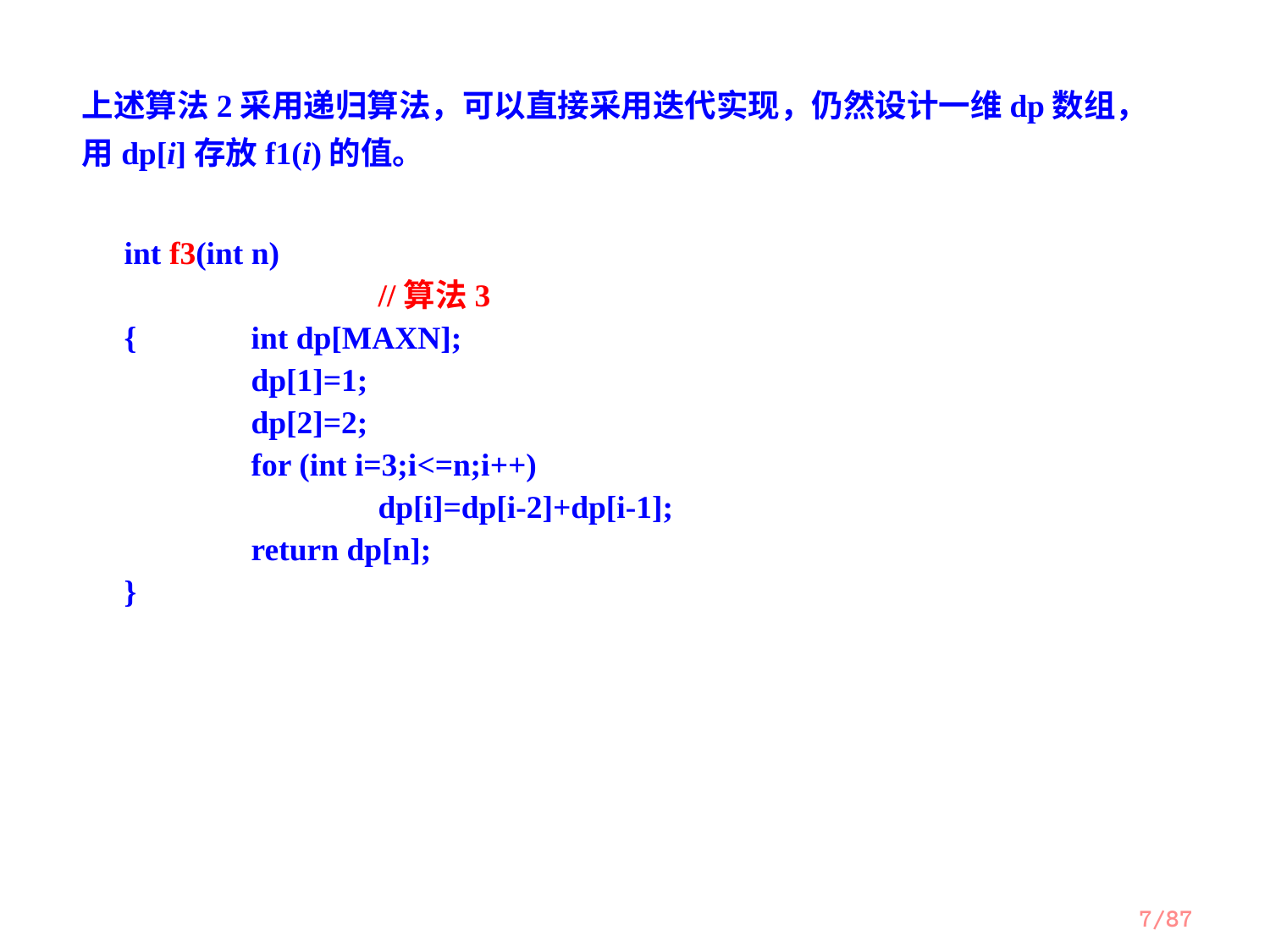

上述算法2采用递归算法，可以直接采用迭代实现，仍然设计一维dp数组，用dp[i]存放f1(i)的值。
int f3(int n)								//算法3
{	int dp[MAXN];
	dp[1]=1;
	dp[2]=2;
	for (int i=3;i<=n;i++)
		dp[i]=dp[i-2]+dp[i-1];
	return dp[n];
}
7/87